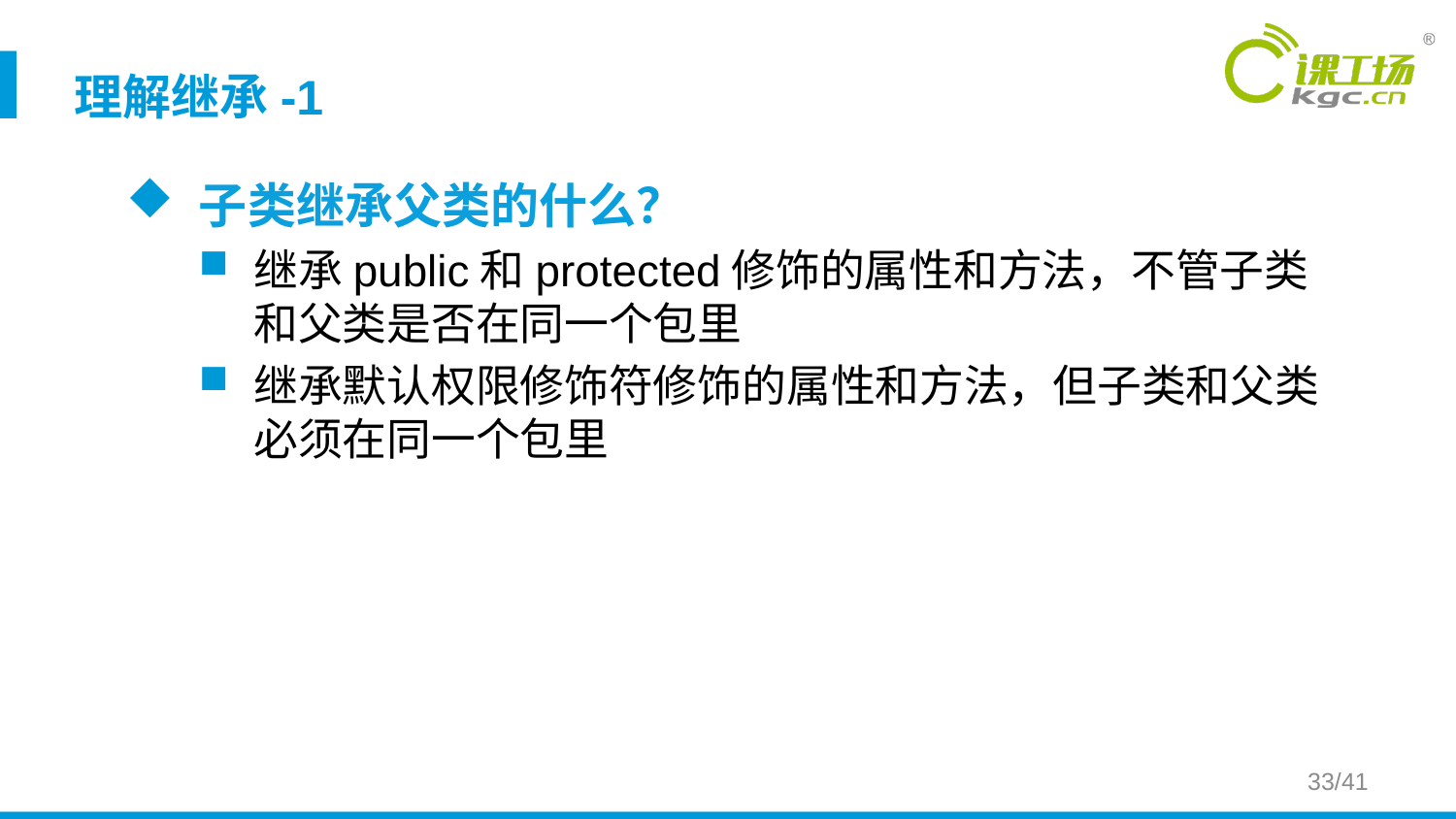

理解继承-1
子类继承父类的什么？
继承public和protected修饰的属性和方法，不管子类和父类是否在同一个包里
继承默认权限修饰符修饰的属性和方法，但子类和父类必须在同一个包里
33/41
2103